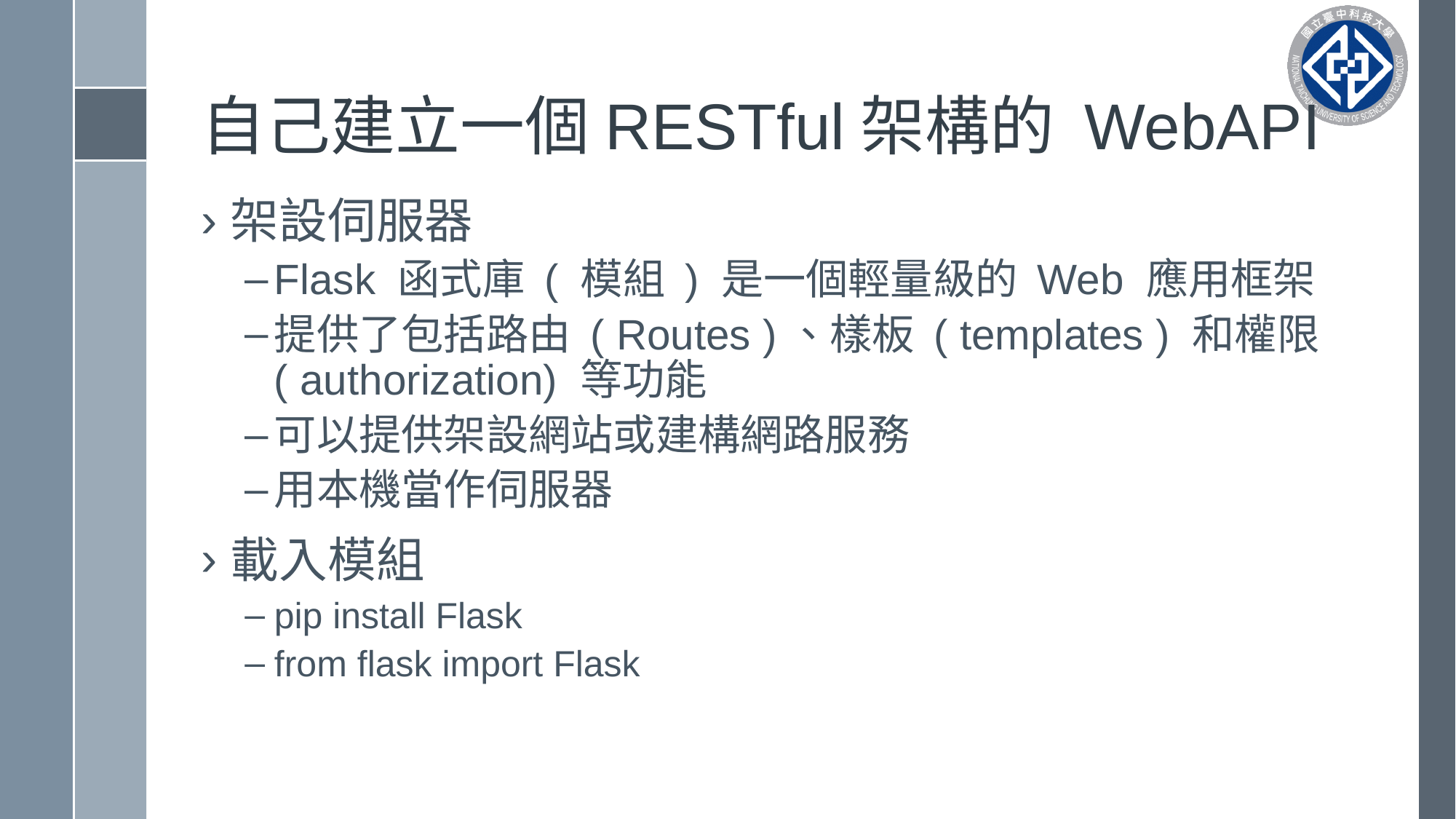

# 自己建立一個RESTful架構的 WebAPI
架設伺服器
Flask 函式庫 ( 模組 ) 是一個輕量級的 Web 應用框架
提供了包括路由 ( Routes )、樣板 ( templates ) 和權限 ( authorization) 等功能
可以提供架設網站或建構網路服務
用本機當作伺服器
載入模組
pip install Flask
from flask import Flask